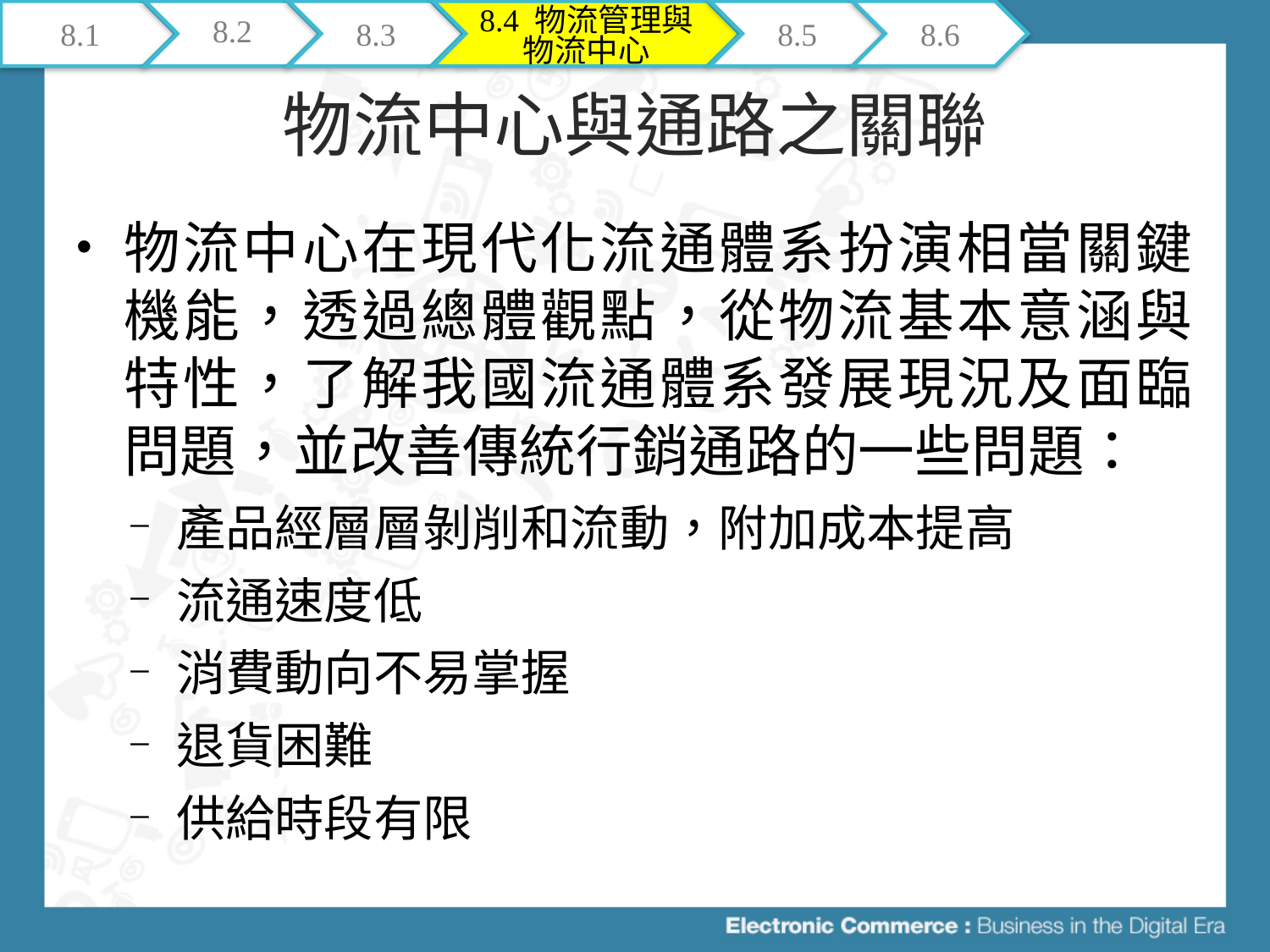

8.1
8.2
8.3
8.4 物流管理與物流中心
8.5
8.6
# 物流中心與通路之關聯
物流中心在現代化流通體系扮演相當關鍵機能，透過總體觀點，從物流基本意涵與特性，了解我國流通體系發展現況及面臨問題，並改善傳統行銷通路的一些問題：
產品經層層剝削和流動，附加成本提高
流通速度低
消費動向不易掌握
退貨困難
供給時段有限